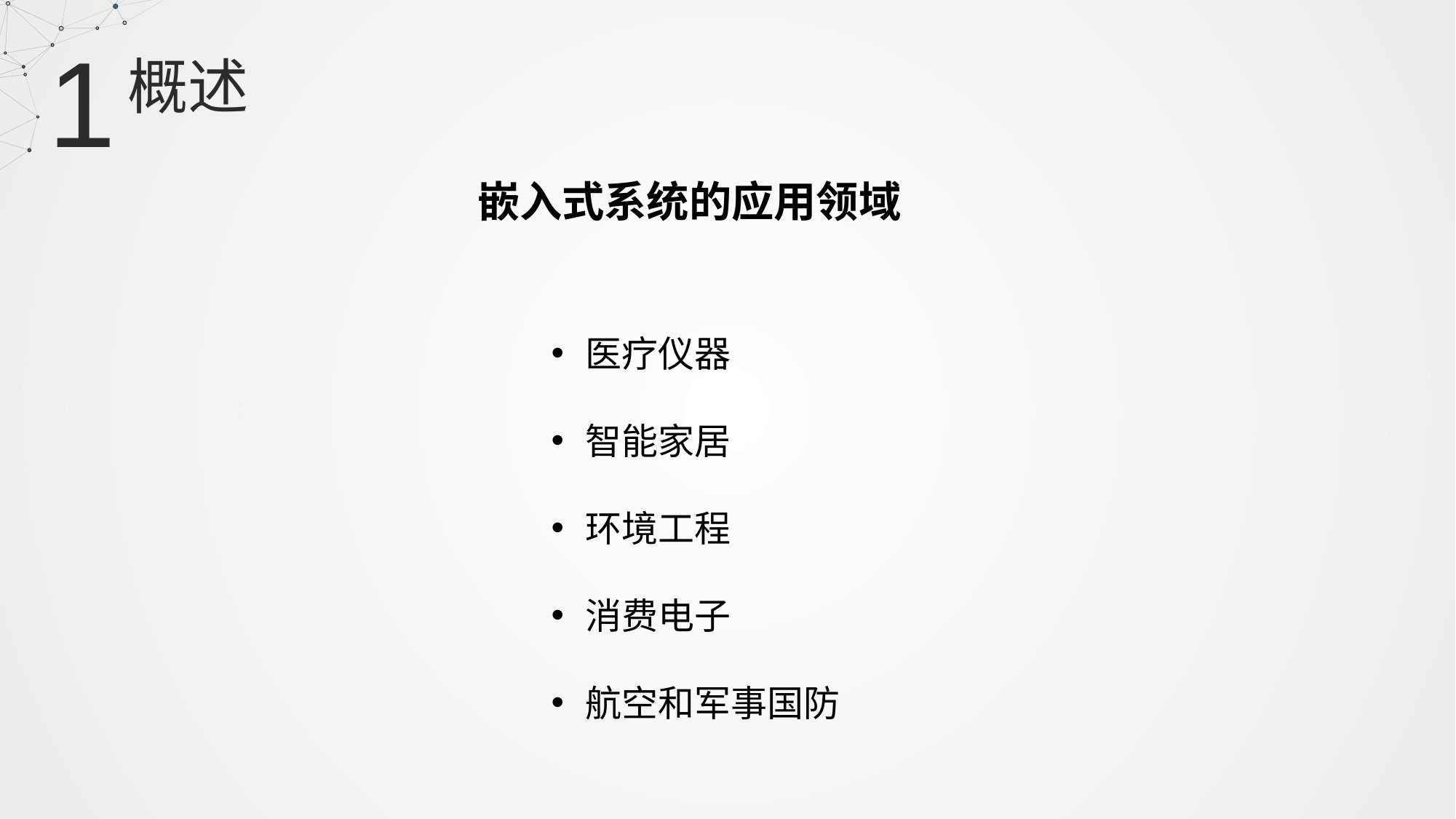

1
概述
嵌入式系统的应用领域
医疗仪器

智能家居

环境工程

消费电子

航空和军事国防